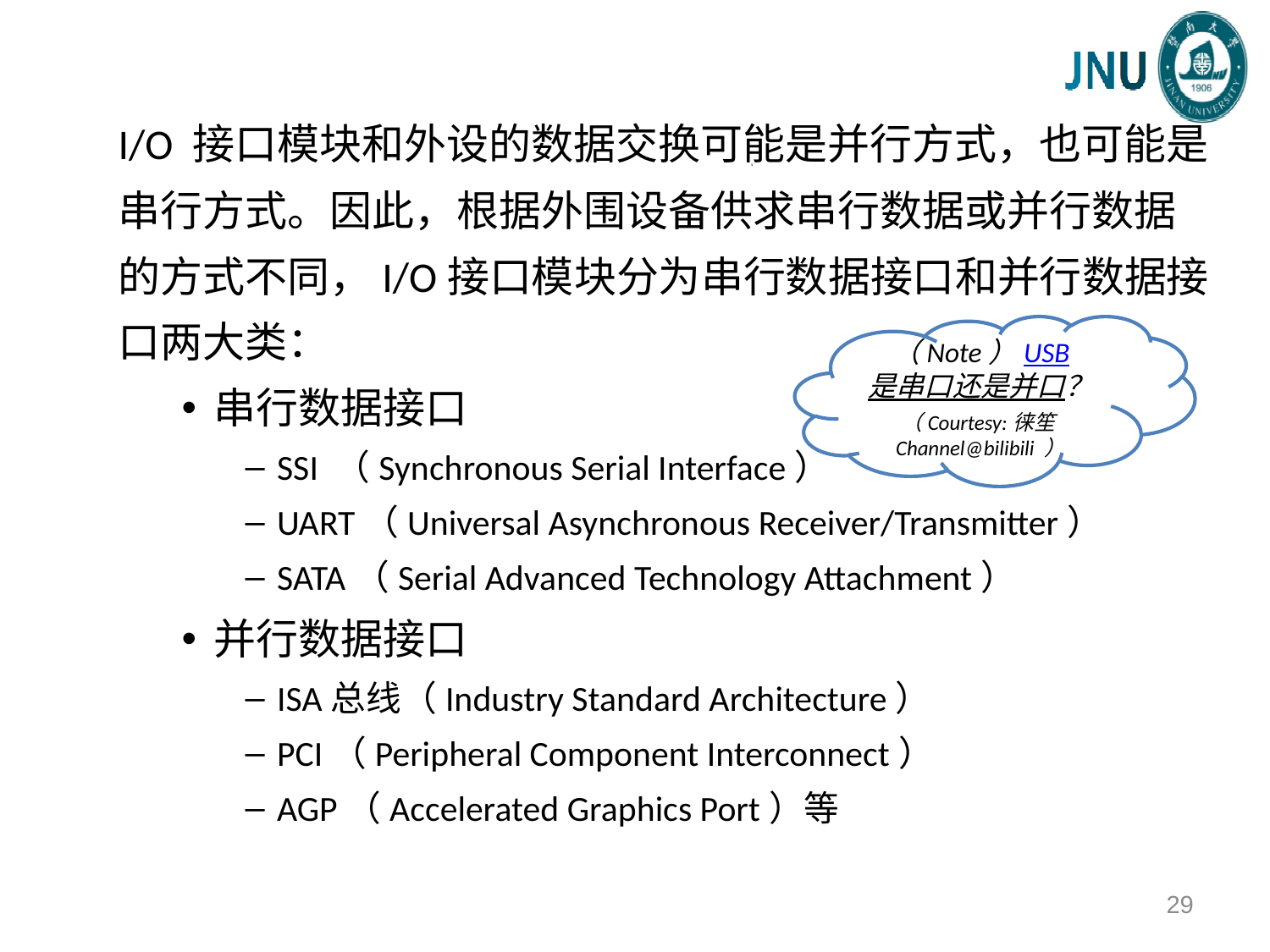

I/O 接口模块和外设的数据交换可能是并行方式，也可能是串行方式。因此，根据外围设备供求串行数据或并行数据的方式不同，I/O接口模块分为串行数据接口和并行数据接口两大类：
串行数据接口
SSI （Synchronous Serial Interface）
UART（Universal Asynchronous Receiver/Transmitter）
SATA（Serial Advanced Technology Attachment）
并行数据接口
ISA总线（Industry Standard Architecture）
PCI（Peripheral Component Interconnect）
AGP（Accelerated Graphics Port）等
（Note）USB是串口还是并口？
（Courtesy:徕笙Channel@bilibili ）
29